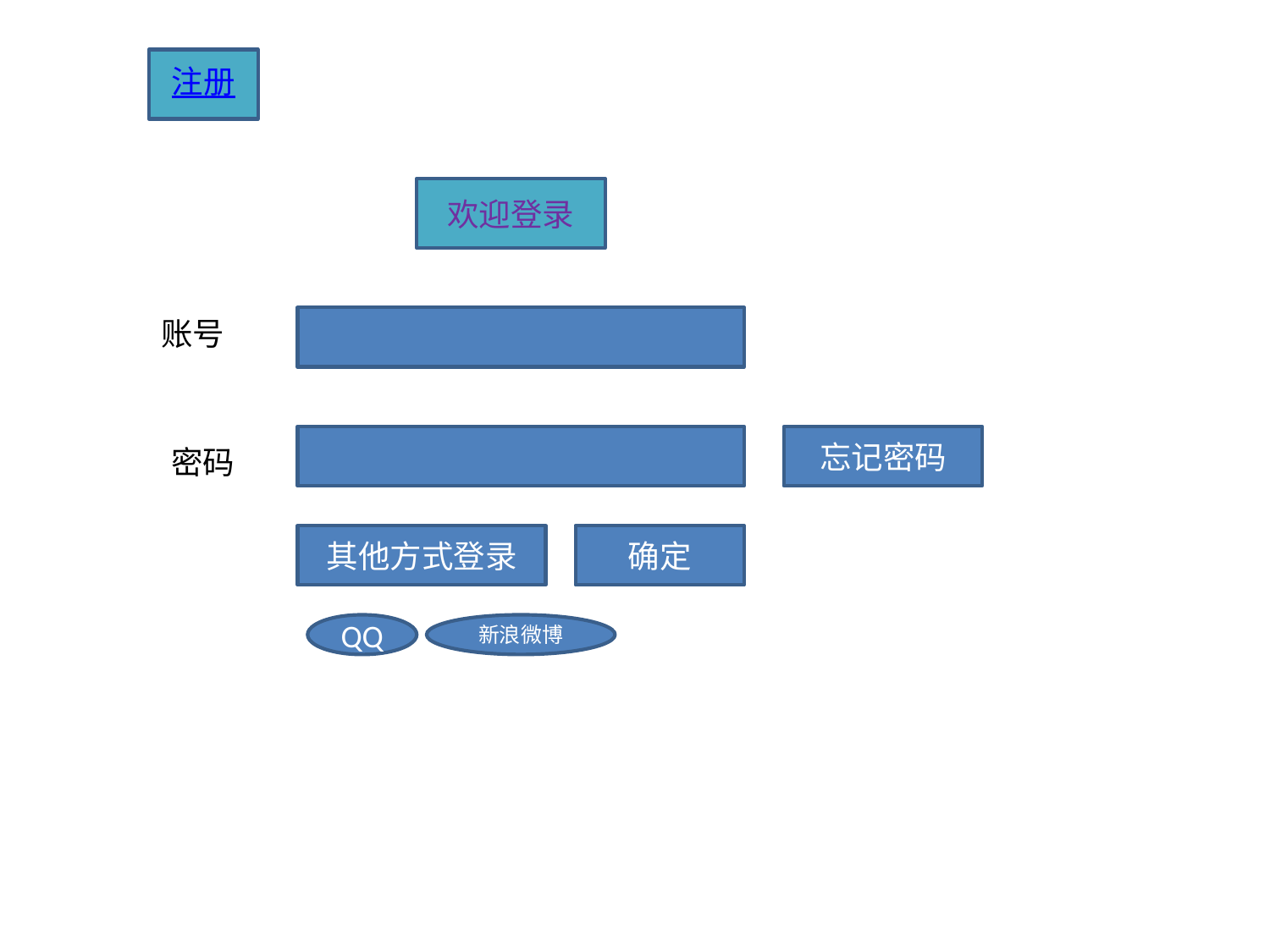

注册
欢迎登录
账号

忘记密码
密码
其他方式登录
确定
QQ
新浪微博